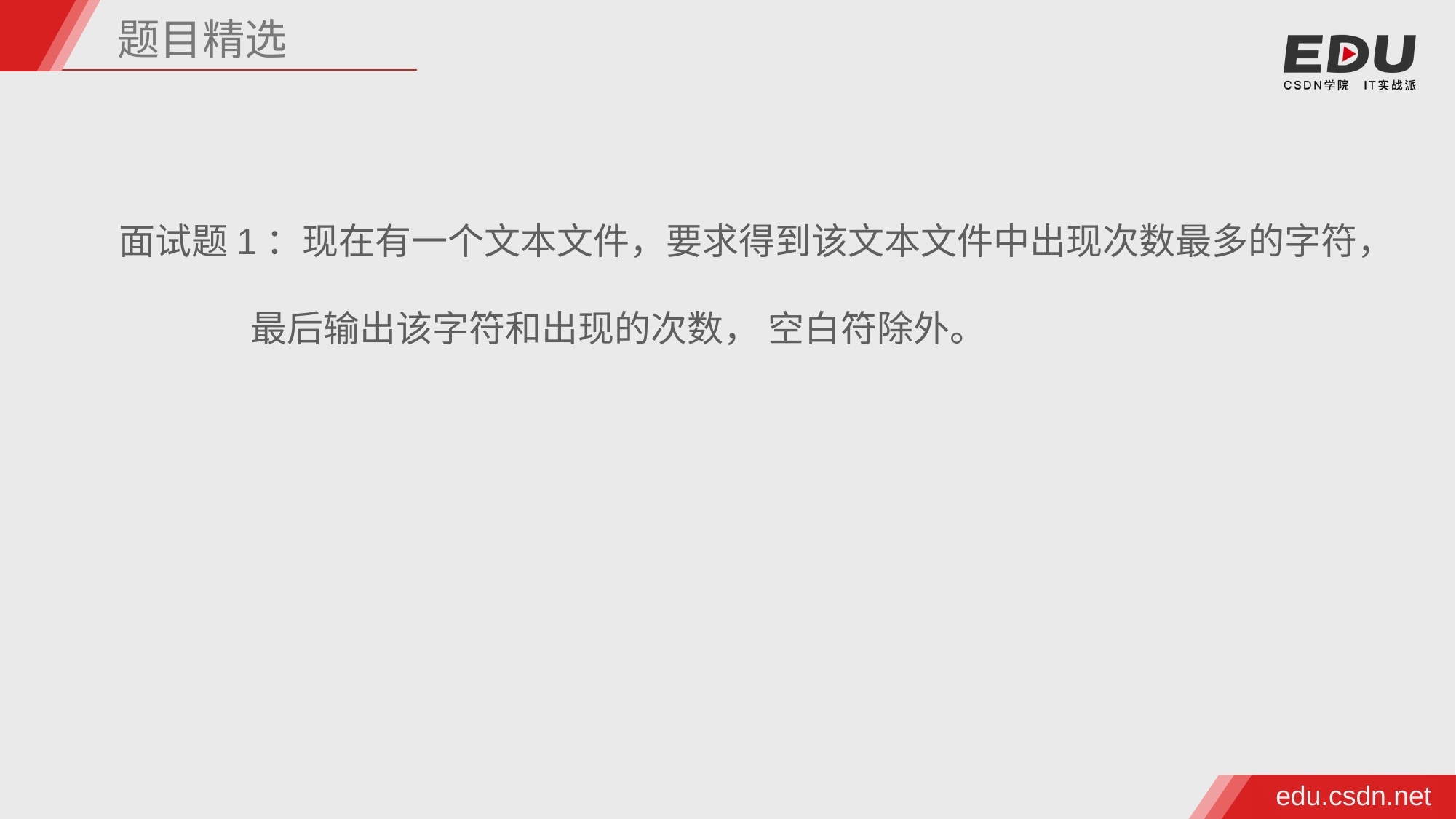

题目精选
面试题1：现在有一个文本文件，要求得到该文本文件中出现次数最多的字符，
               最后输出该字符和出现的次数， 空白符除外。
edu.csdn.net